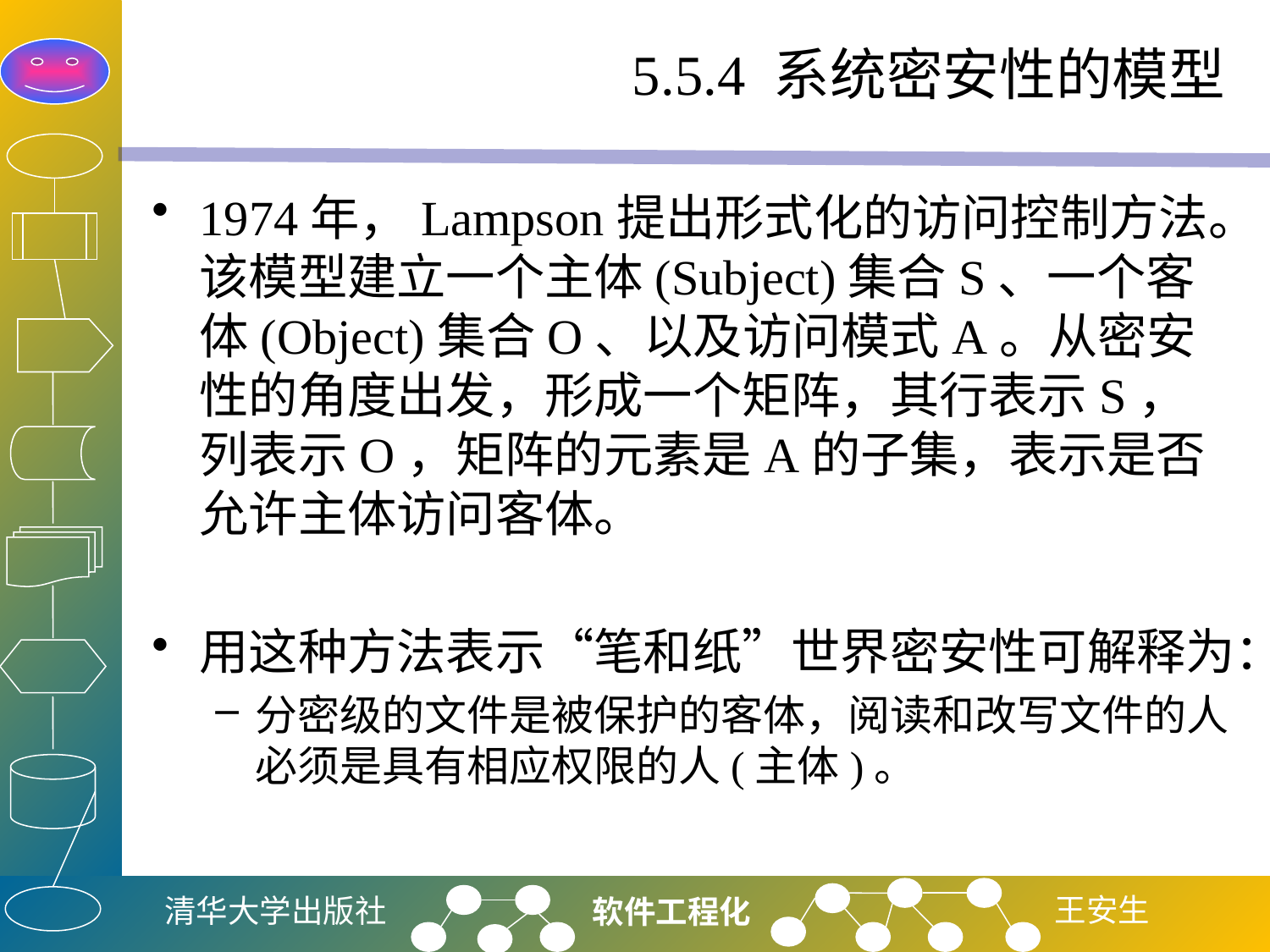

# 5.5.4 系统密安性的模型
1974年，Lampson提出形式化的访问控制方法。该模型建立一个主体(Subject)集合S、一个客体(Object)集合O、以及访问模式A。从密安性的角度出发，形成一个矩阵，其行表示S，列表示O，矩阵的元素是A的子集，表示是否允许主体访问客体。

用这种方法表示“笔和纸”世界密安性可解释为：
分密级的文件是被保护的客体，阅读和改写文件的人必须是具有相应权限的人(主体)。